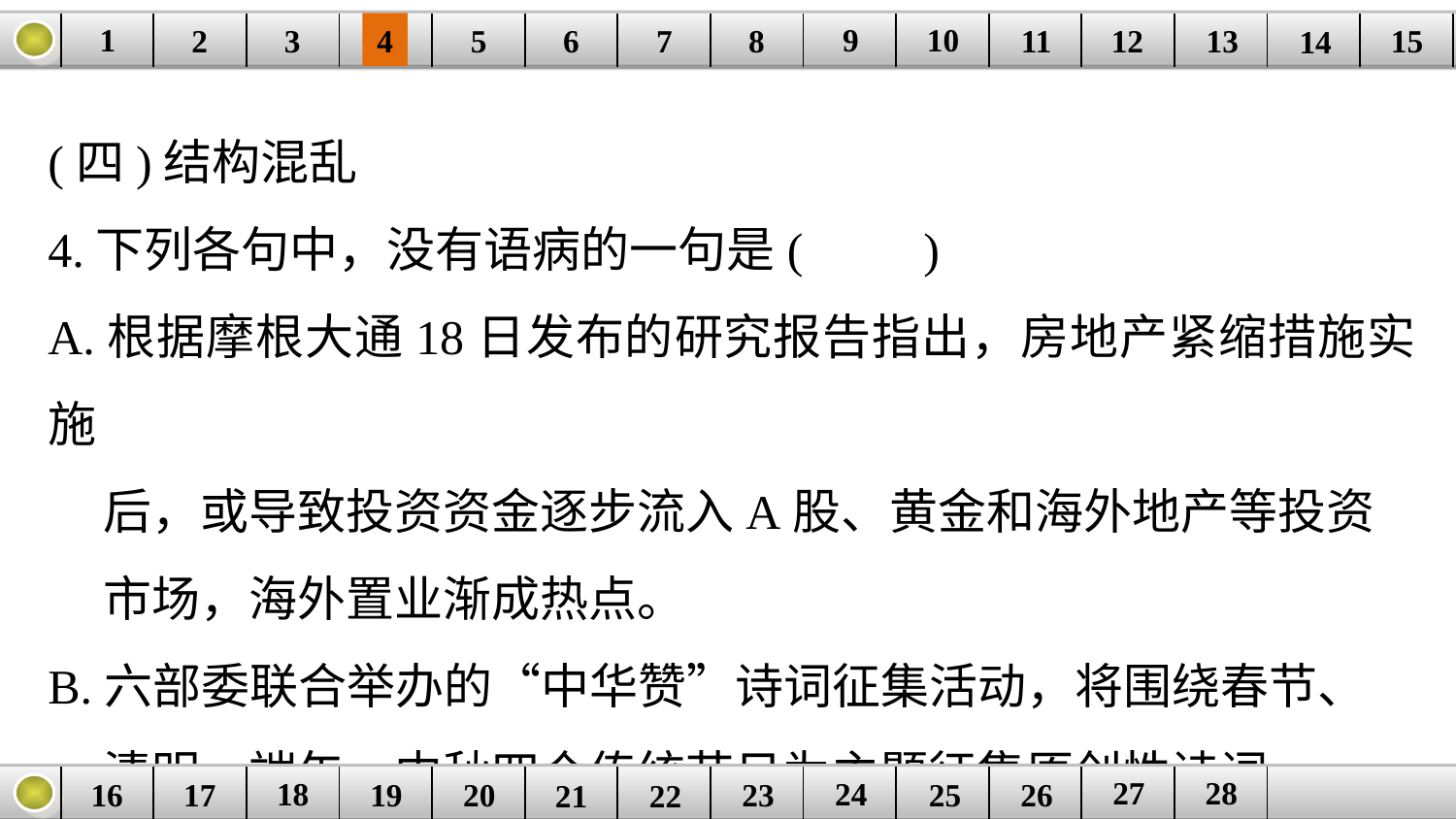

9
10
1
3
4
5
6
8
11
2
12
15
|  |  |  |  |  |  |  |  |  |  |  |  |  |  |  |
| --- | --- | --- | --- | --- | --- | --- | --- | --- | --- | --- | --- | --- | --- | --- |
7
13
14

(四)结构混乱
4.下列各句中，没有语病的一句是(　　)
A.根据摩根大通18日发布的研究报告指出，房地产紧缩措施实施
    后，或导致投资资金逐步流入A股、黄金和海外地产等投资
    市场，海外置业渐成热点。
B.六部委联合举办的“中华赞”诗词征集活动，将围绕春节、
    清明、端午、中秋四个传统节日为主题征集原创性诗词。

27
28
18
24
16
25
26
|  |  |  |  |  |  |  |  |  |  |  |  |  |
| --- | --- | --- | --- | --- | --- | --- | --- | --- | --- | --- | --- | --- |
23
17
19
20
21
22